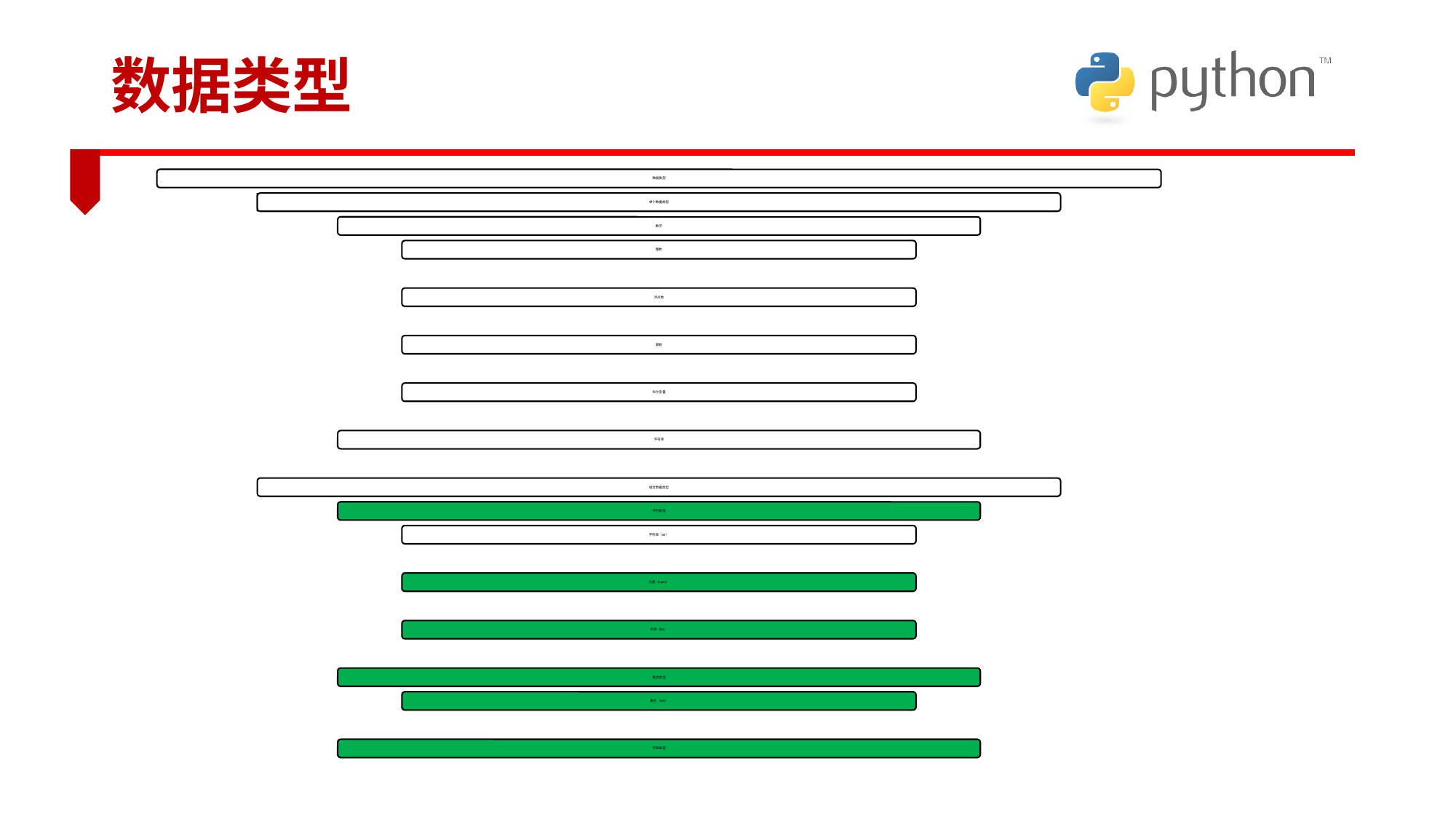

# 数据类型
数据类型
单个数据类型
数字
字符串
组合数据类型
序列类型
集合类型
字典类型
字符串（str）
元组（tuple）
列表（list）
集合（set）
整数
浮点数
复数
布尔变量